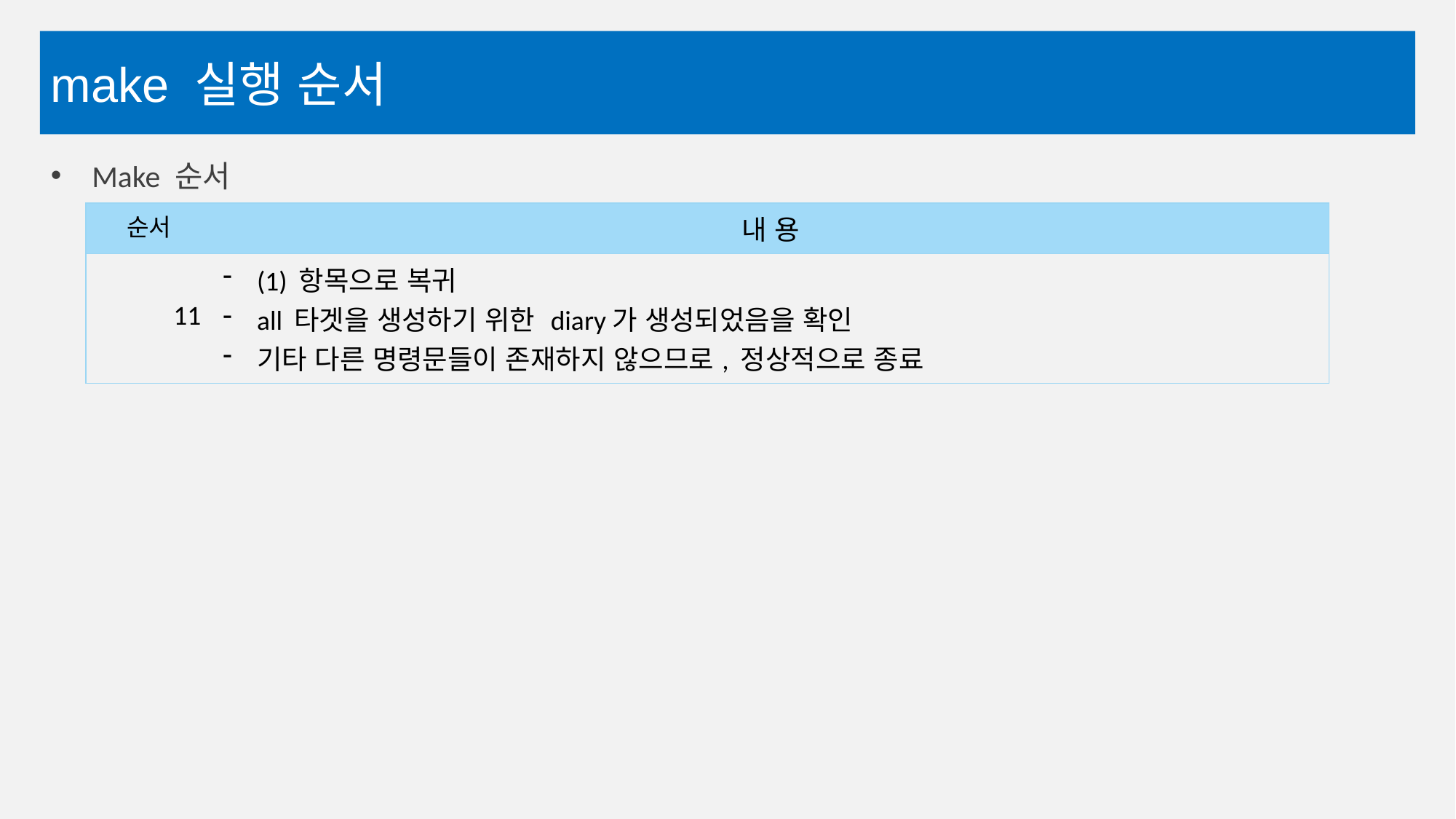

# make 실행 순서
Make 순서
| 순서 | 내 용 |
| --- | --- |
| 11 | (1) 항목으로 복귀 all 타겟을 생성하기 위한 diary가 생성되었음을 확인 기타 다른 명령문들이 존재하지 않으므로, 정상적으로 종료 |